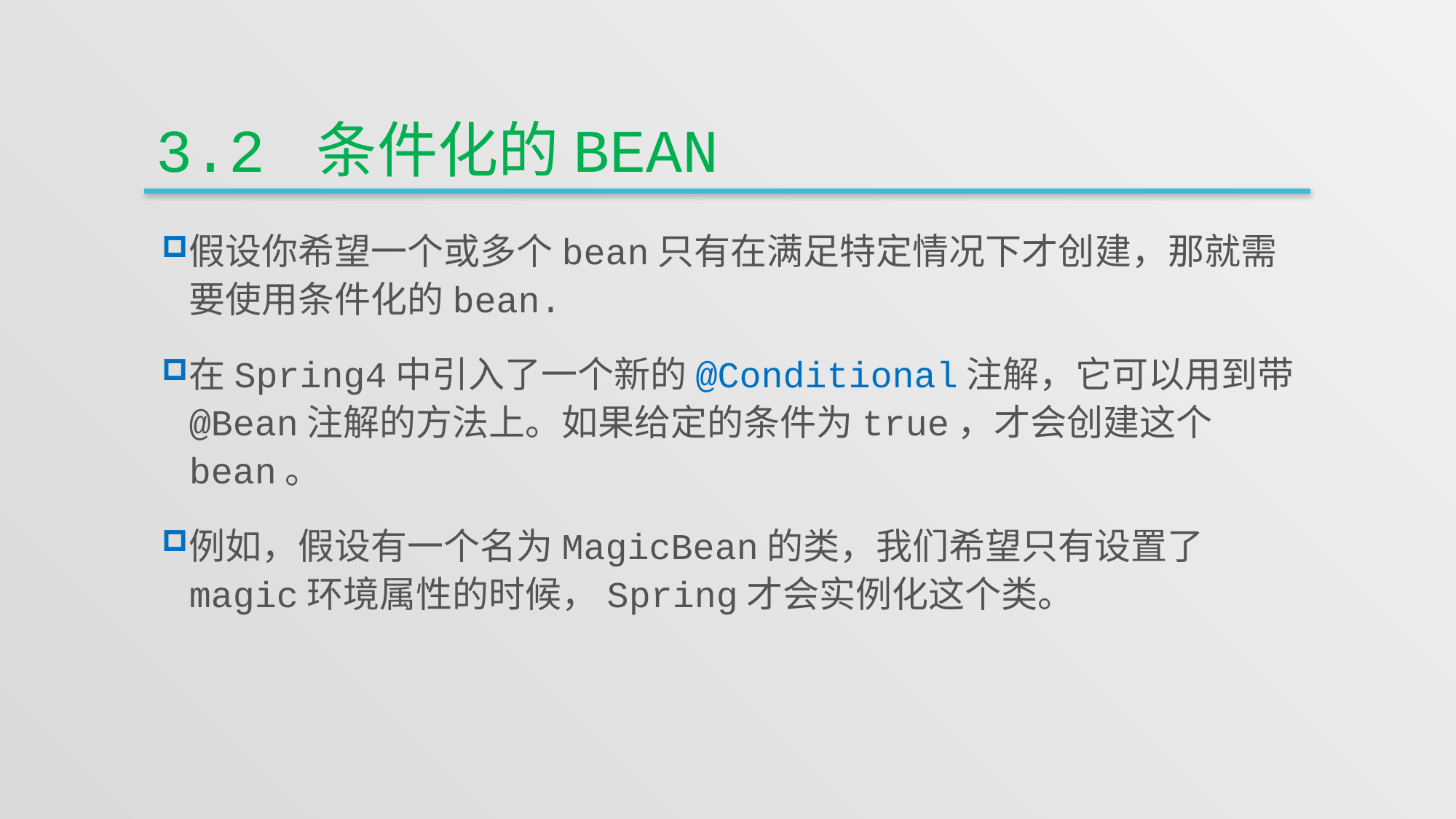

# 3.2 条件化的bean
假设你希望一个或多个bean只有在满足特定情况下才创建，那就需要使用条件化的bean.
在Spring4中引入了一个新的@Conditional注解，它可以用到带@Bean注解的方法上。如果给定的条件为true，才会创建这个bean。
例如，假设有一个名为MagicBean的类，我们希望只有设置了magic环境属性的时候，Spring才会实例化这个类。